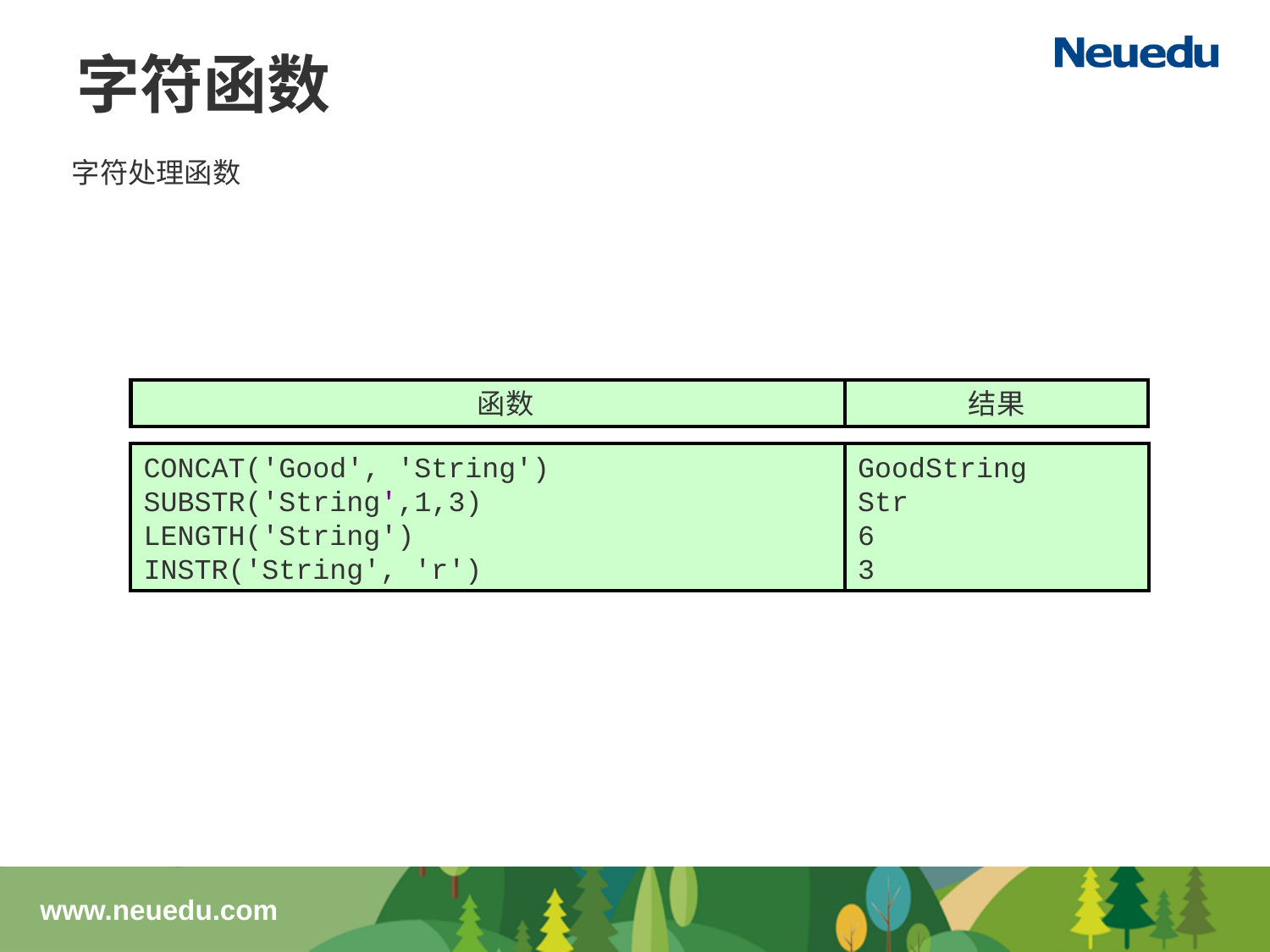

字符函数
字符处理函数

函数
结果
CONCAT('Good', 'String')
SUBSTR('String',1,3)
LENGTH('String')
INSTR('String', 'r')
GoodString
Str
6
3